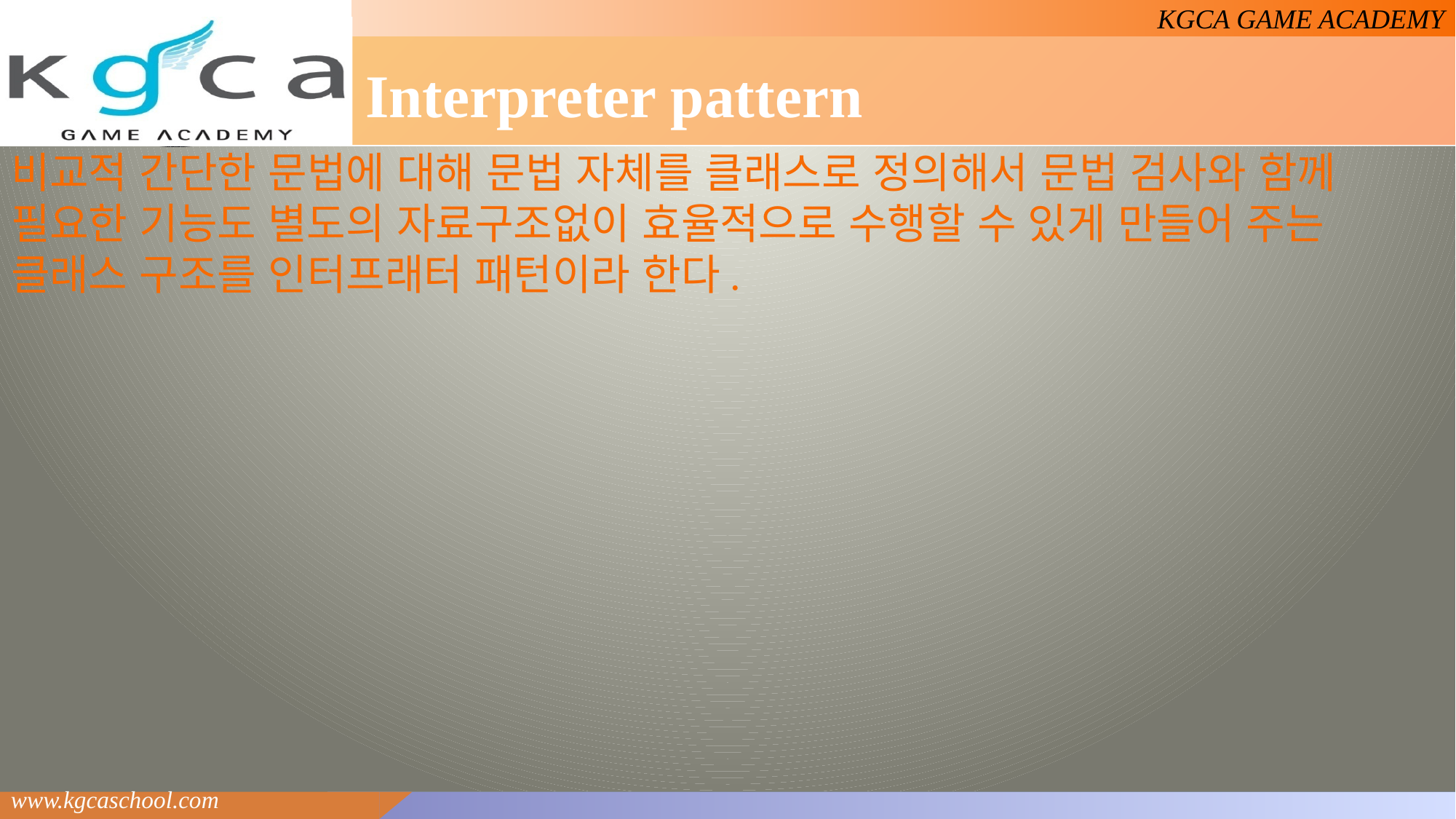

# Interpreter pattern
비교적 간단한 문법에 대해 문법 자체를 클래스로 정의해서 문법 검사와 함께 필요한 기능도 별도의 자료구조없이 효율적으로 수행할 수 있게 만들어 주는 클래스 구조를 인터프래터 패턴이라 한다.